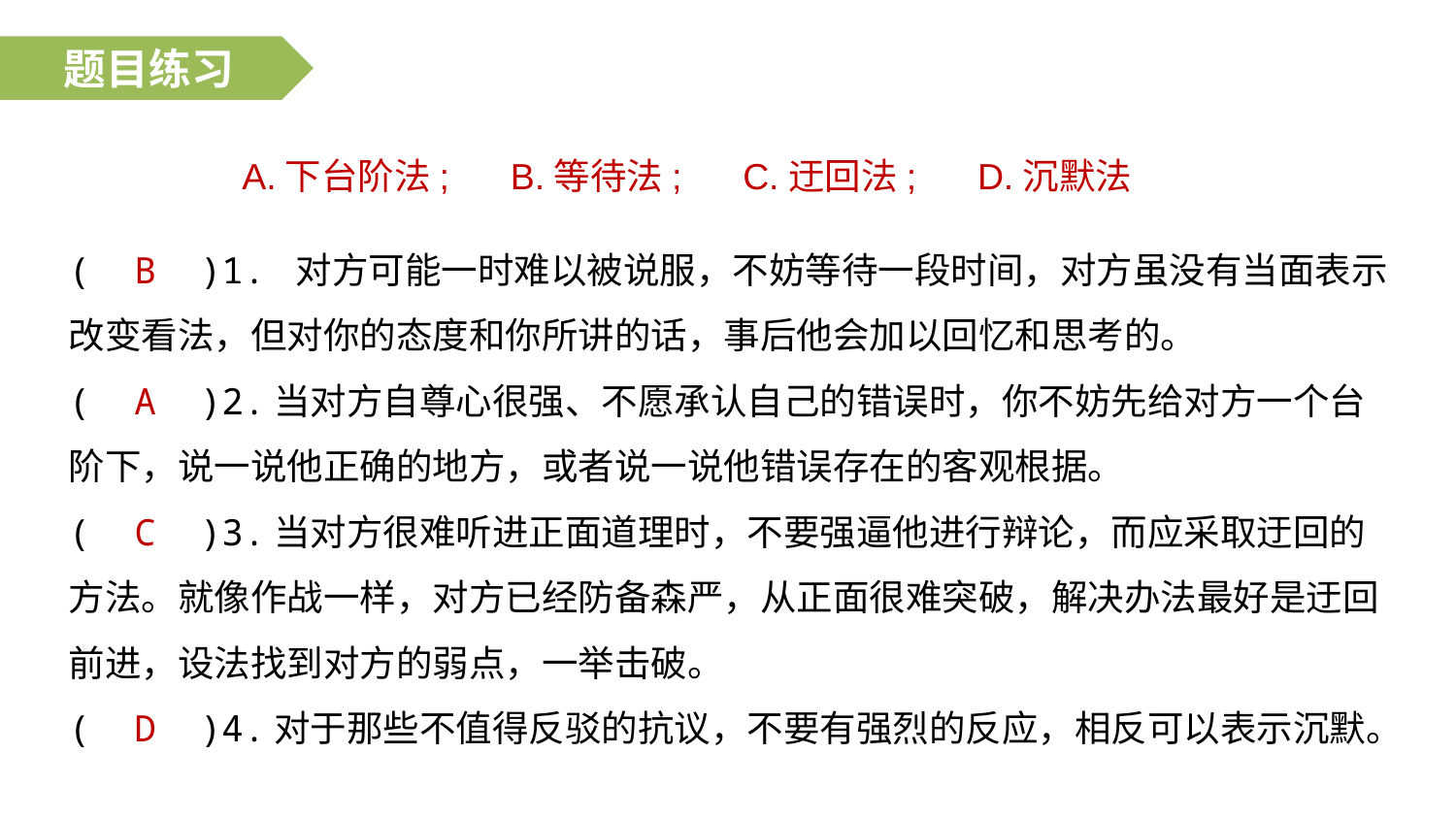

题目练习
                 A.下台阶法;      B.等待法;      C.迂回法;      D.沉默法

(  B  )1. 对方可能一时难以被说服，不妨等待一段时间，对方虽没有当面表示改变看法，但对你的态度和你所讲的话，事后他会加以回忆和思考的。
(  A  )2.当对方自尊心很强、不愿承认自己的错误时，你不妨先给对方一个台阶下，说一说他正确的地方，或者说一说他错误存在的客观根据。
(  C  )3.当对方很难听进正面道理时，不要强逼他进行辩论，而应采取迂回的方法。就像作战一样，对方已经防备森严，从正面很难突破，解决办法最好是迂回前进，设法找到对方的弱点，一举击破。
(  D  )4.对于那些不值得反驳的抗议，不要有强烈的反应，相反可以表示沉默。